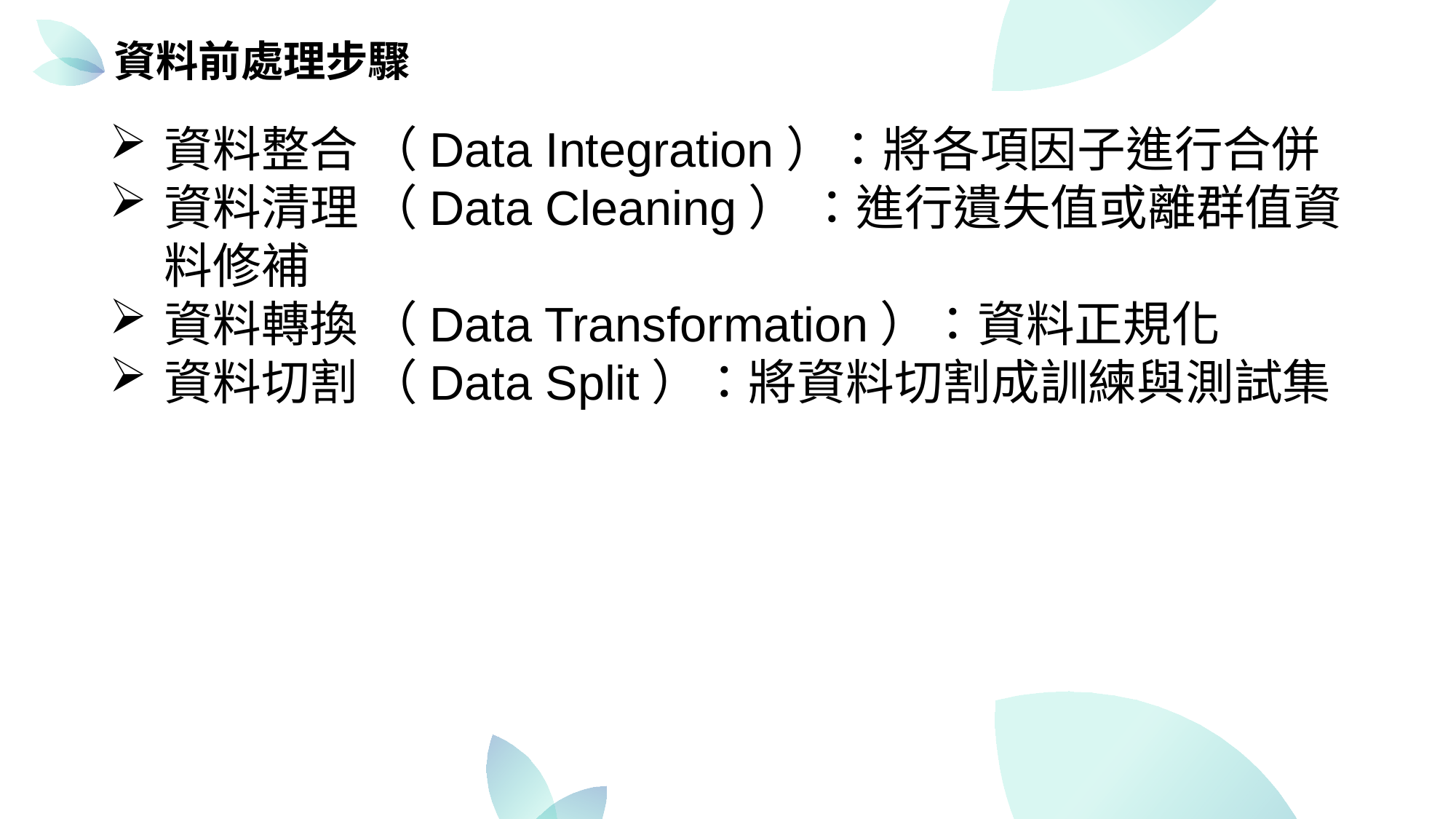

資料前處理步驟
資料整合 （Data Integration）：將各項因子進行合併
資料清理 （Data Cleaning） ：進行遺失值或離群值資料修補
資料轉換 （Data Transformation）：資料正規化
資料切割 （Data Split）：將資料切割成訓練與測試集